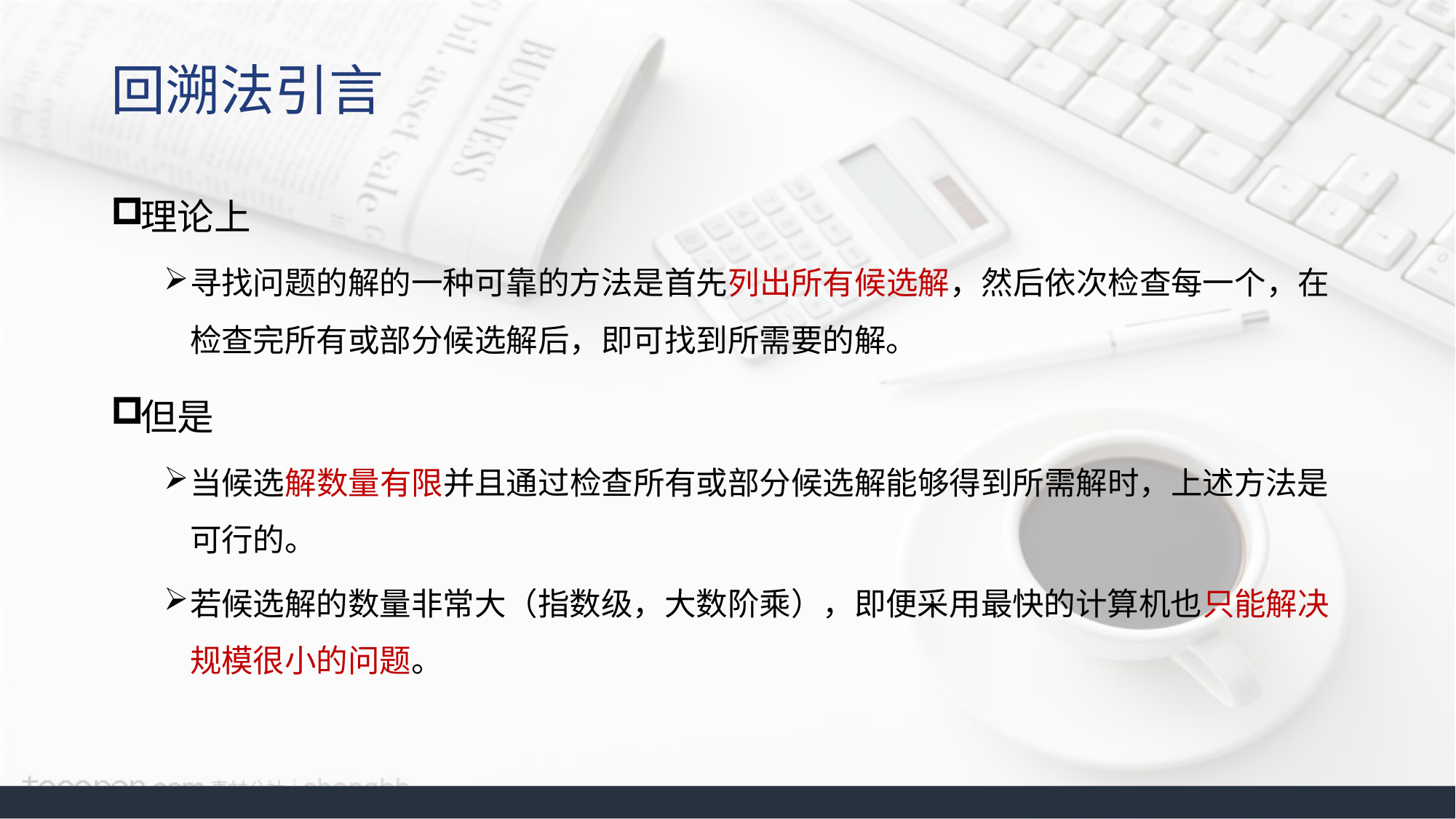

# 回溯法引言
理论上
寻找问题的解的一种可靠的方法是首先列出所有候选解，然后依次检查每一个，在检查完所有或部分候选解后，即可找到所需要的解。
但是
当候选解数量有限并且通过检查所有或部分候选解能够得到所需解时，上述方法是可行的。
若候选解的数量非常大（指数级，大数阶乘），即便采用最快的计算机也只能解决规模很小的问题。